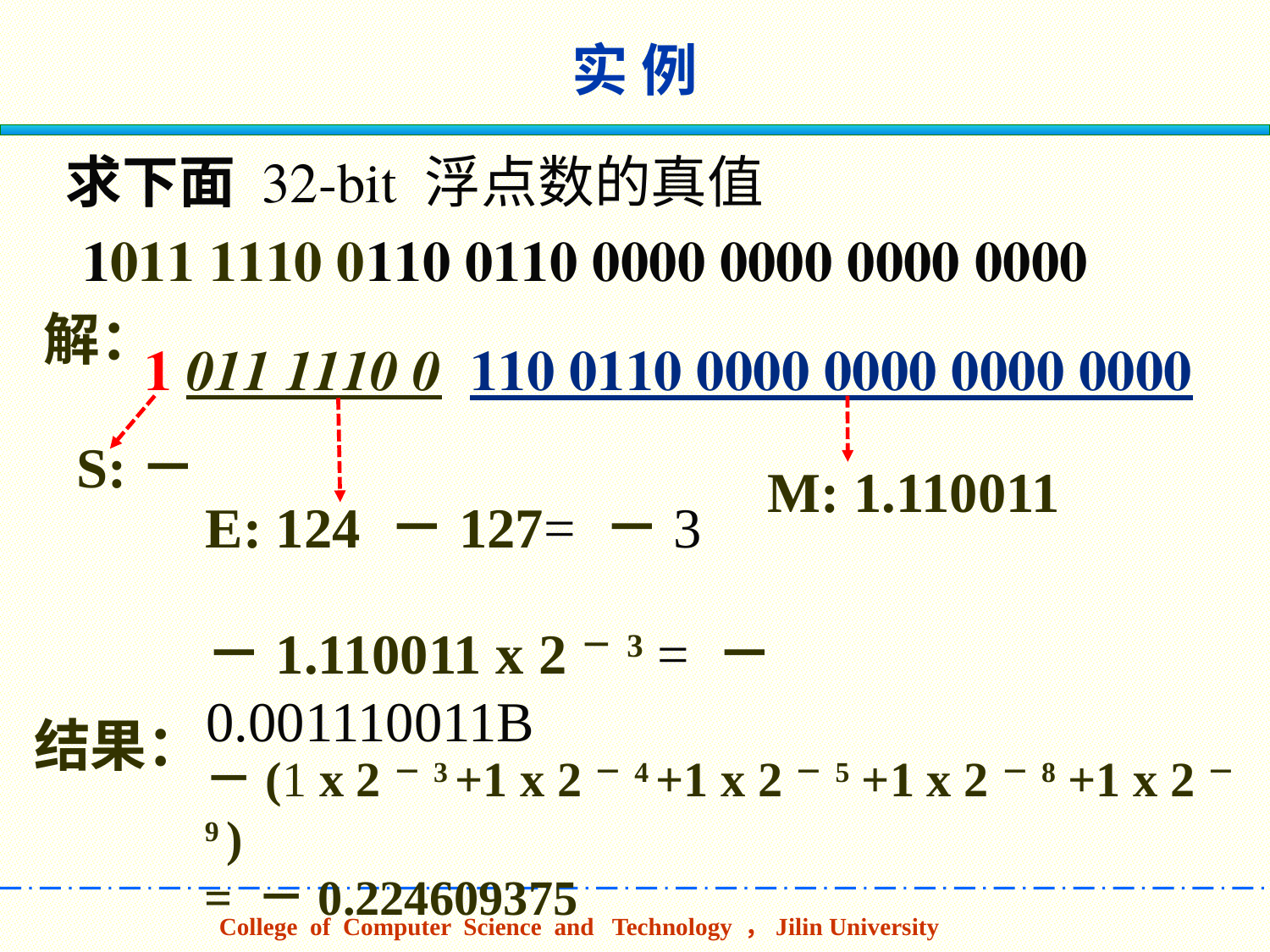

# 实 例
 求下面 32-bit 浮点数的真值
   1011 1110 0110 0110 0000 0000 0000 0000

解：
1 011 1110 0  110 0110 0000 0000 0000 0000
S:－
M: 1.110011
E: 124 －127= －3
－1.110011 x 2－3 = －0.001110011B
结果：
－(1 x 2－3 +1 x 2－4 +1 x 2－5 +1 x 2－8 +1 x 2－9 )
= －0.224609375